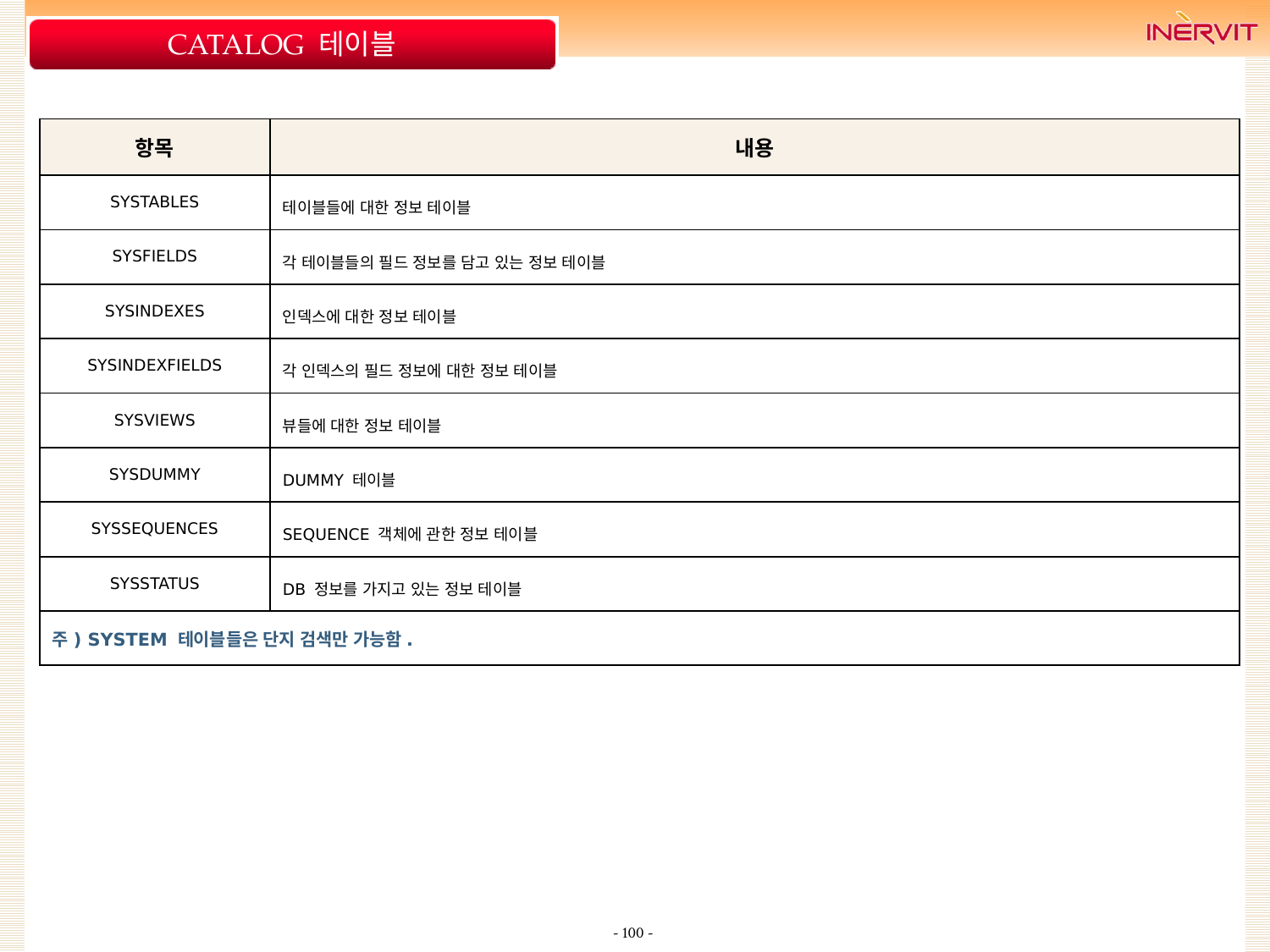

# CATALOG 테이블
| 항목 | 내용 |
| --- | --- |
| SYSTABLES | 테이블들에 대한 정보 테이블 |
| SYSFIELDS | 각 테이블들의 필드 정보를 담고 있는 정보 테이블 |
| SYSINDEXES | 인덱스에 대한 정보 테이블 |
| SYSINDEXFIELDS | 각 인덱스의 필드 정보에 대한 정보 테이블 |
| SYSVIEWS | 뷰들에 대한 정보 테이블 |
| SYSDUMMY | DUMMY 테이블 |
| SYSSEQUENCES | SEQUENCE 객체에 관한 정보 테이블 |
| SYSSTATUS | DB 정보를 가지고 있는 정보 테이블 |
| 주) SYSTEM 테이블들은 단지 검색만 가능함. |  |
- 100 -